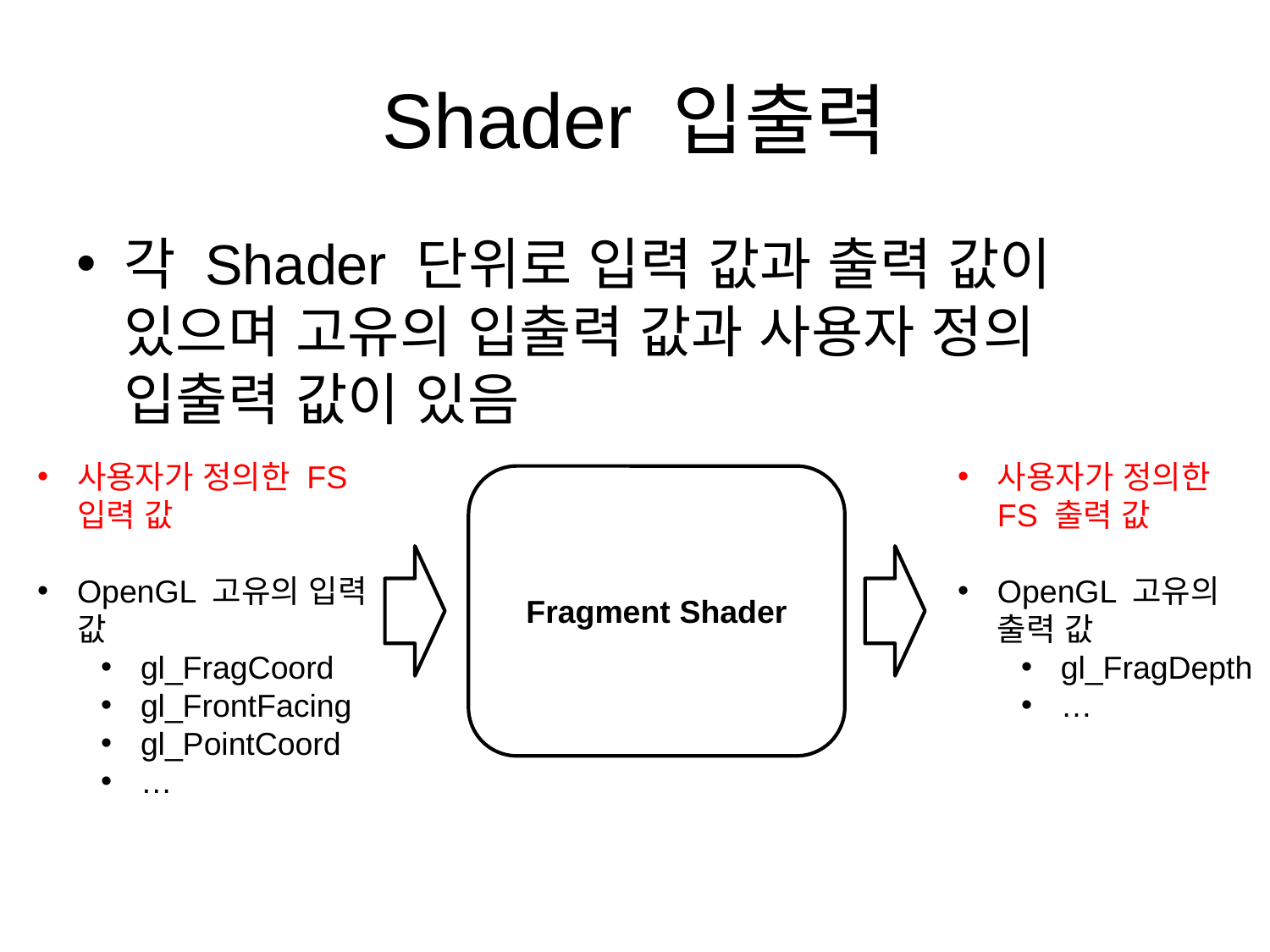

# Shader 입출력
각 Shader 단위로 입력 값과 출력 값이 있으며 고유의 입출력 값과 사용자 정의 입출력 값이 있음
사용자가 정의한 FS 입력 값

OpenGL 고유의 입력 값
gl_FragCoord
gl_FrontFacing
gl_PointCoord
…
사용자가 정의한 FS 출력 값

OpenGL 고유의 출력 값
gl_FragDepth
…
Fragment Shader